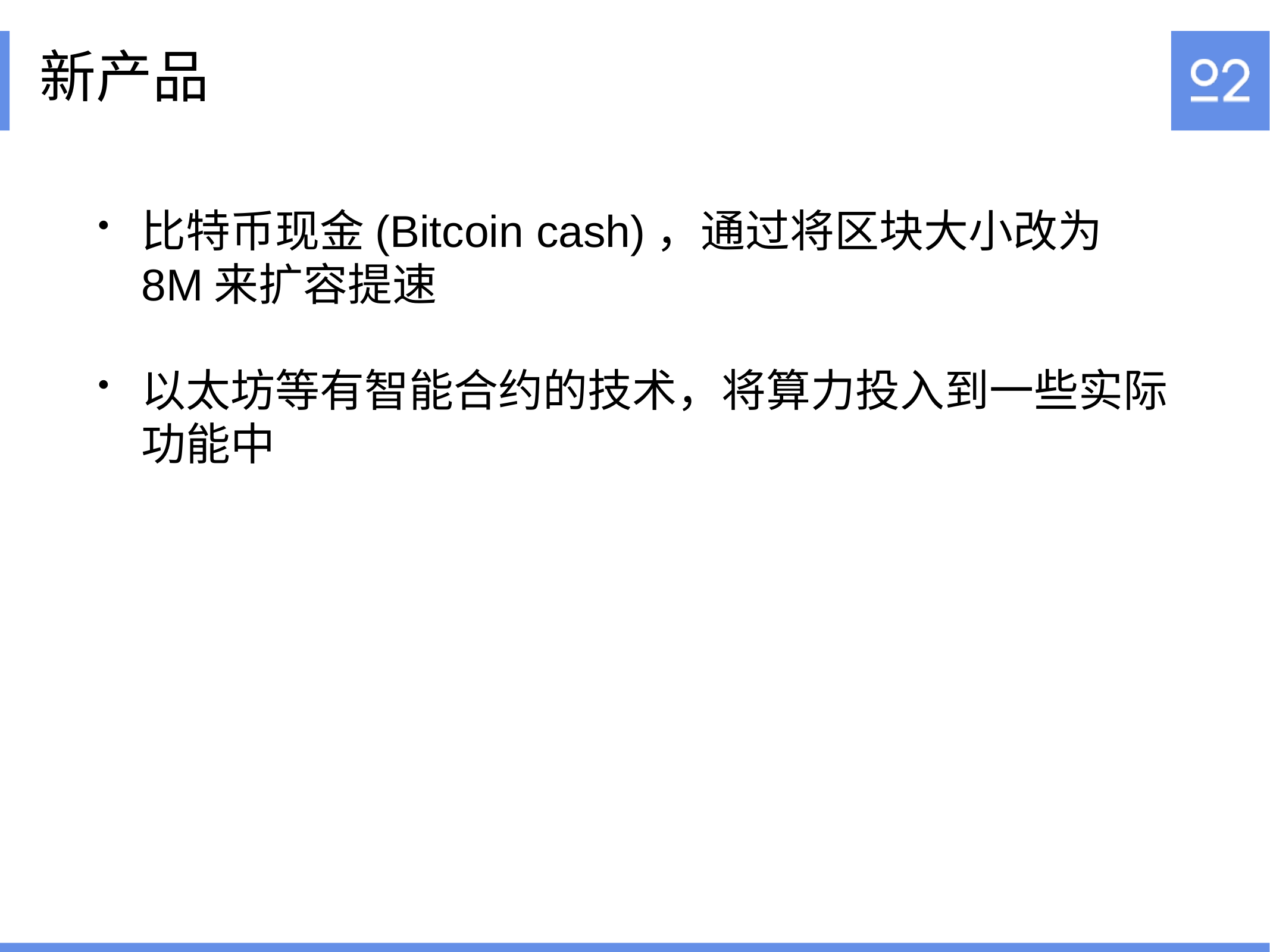

# 新产品
比特币现金(Bitcoin cash)，通过将区块大小改为8M来扩容提速
以太坊等有智能合约的技术，将算力投入到一些实际功能中